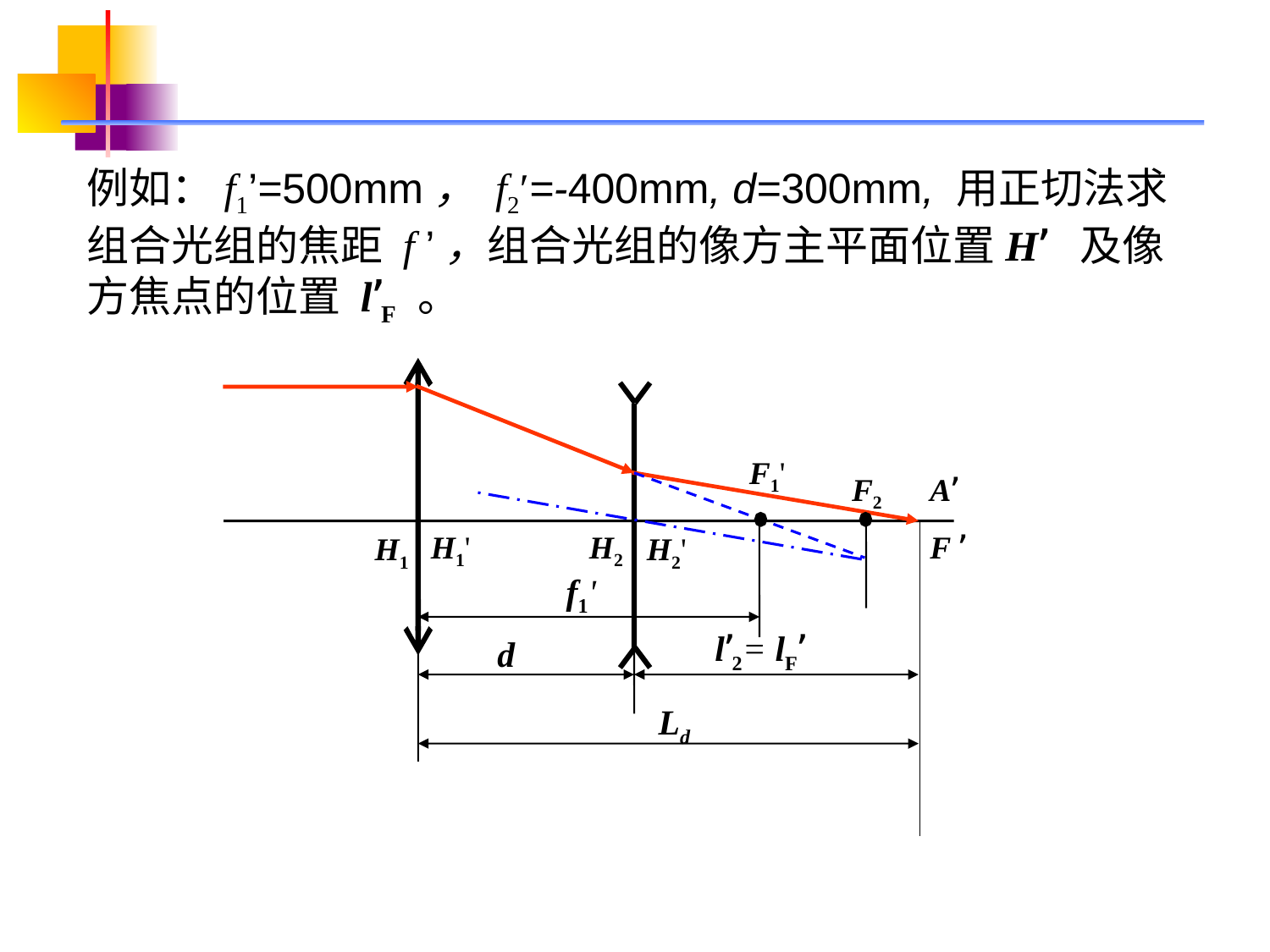

例如：f1’=500mm， f2′=-400mm, d=300mm, 用正切法求组合光组的焦距 f ’，组合光组的像方主平面位置H’  及像方焦点的位置 l’F 。

F1'
F2
A’

H1'
H2

F ’
H1
H2'
f1'

d
l’2= lF’

Ld